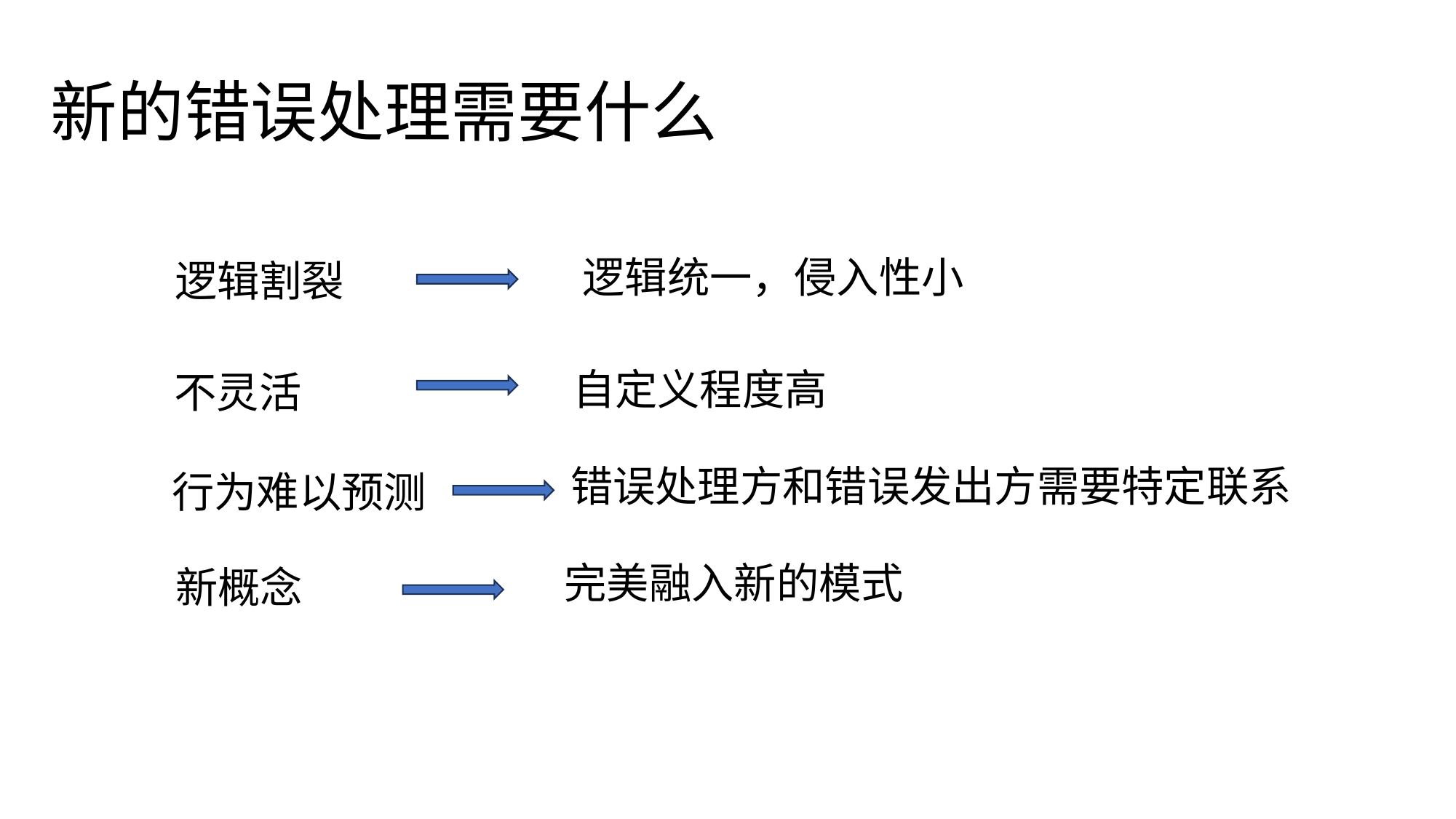

# 新的错误处理需要什么
逻辑统一，侵入性小
逻辑割裂

自定义程度高
不灵活

错误处理方和错误发出方需要特定联系
行为难以预测

完美融入新的模式
新概念